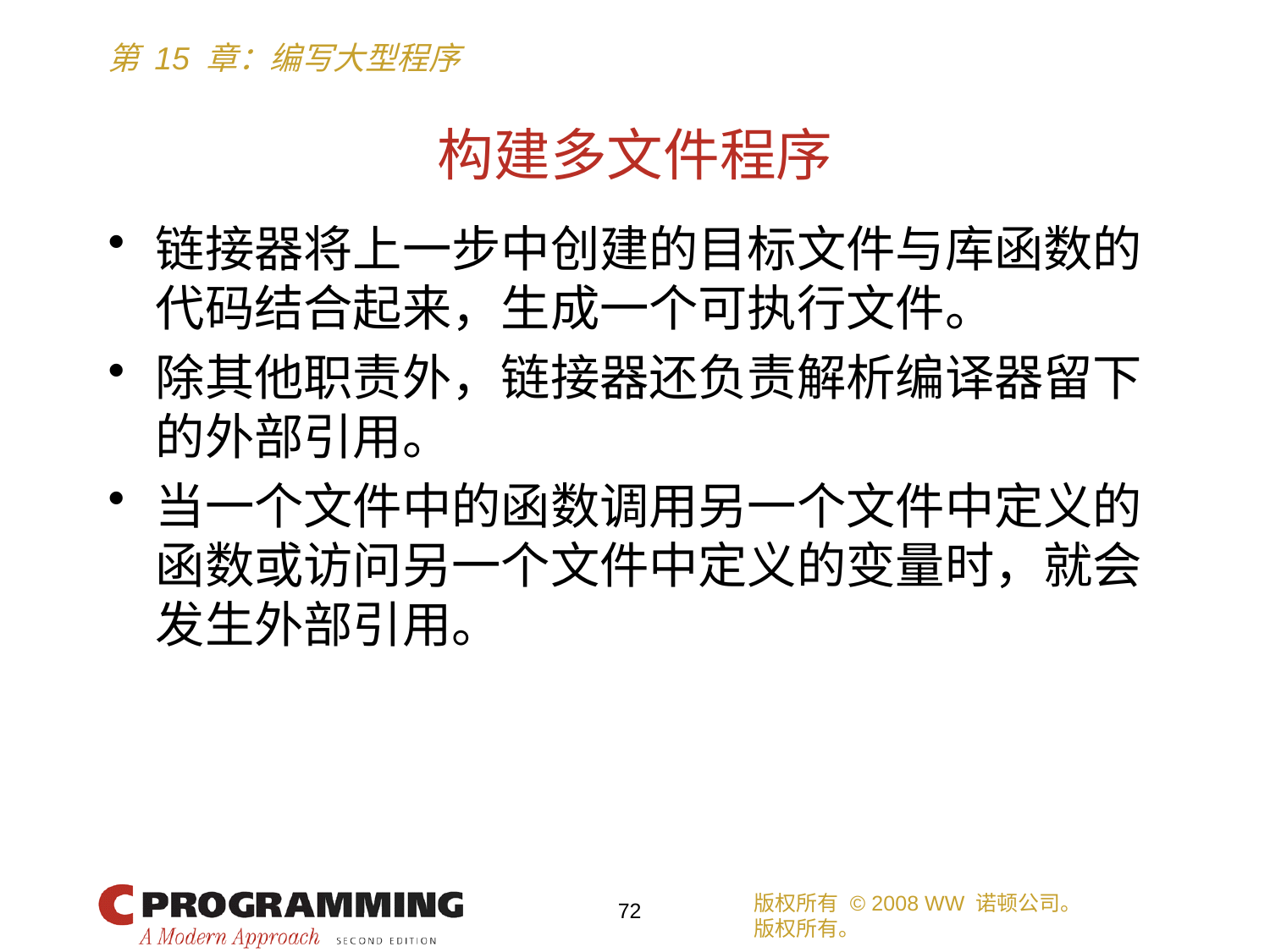

# 构建多文件程序
链接器将上一步中创建的目标文件与库函数的代码结合起来，生成一个可执行文件。
除其他职责外，链接器还负责解析编译器留下的外部引用。
当一个文件中的函数调用另一个文件中定义的函数或访问另一个文件中定义的变量时，就会发生外部引用。
版权所有 © 2008 WW 诺顿公司。
版权所有。
72